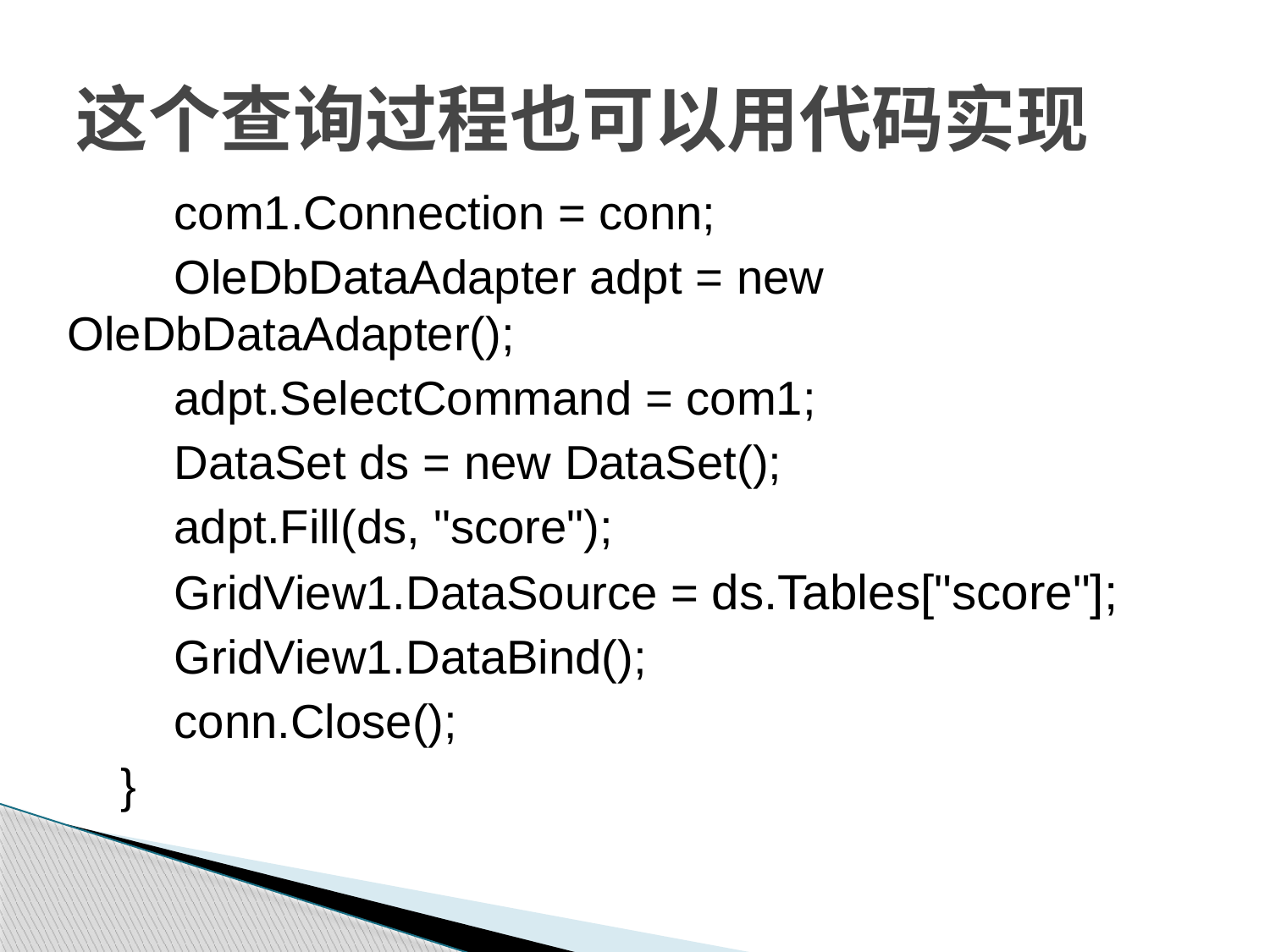

# 这个查询过程也可以用代码实现
        com1.Connection = conn;
        OleDbDataAdapter adpt = new OleDbDataAdapter();
        adpt.SelectCommand = com1;
        DataSet ds = new DataSet();
        adpt.Fill(ds, "score");
        GridView1.DataSource = ds.Tables["score"];
        GridView1.DataBind();
        conn.Close();
    }